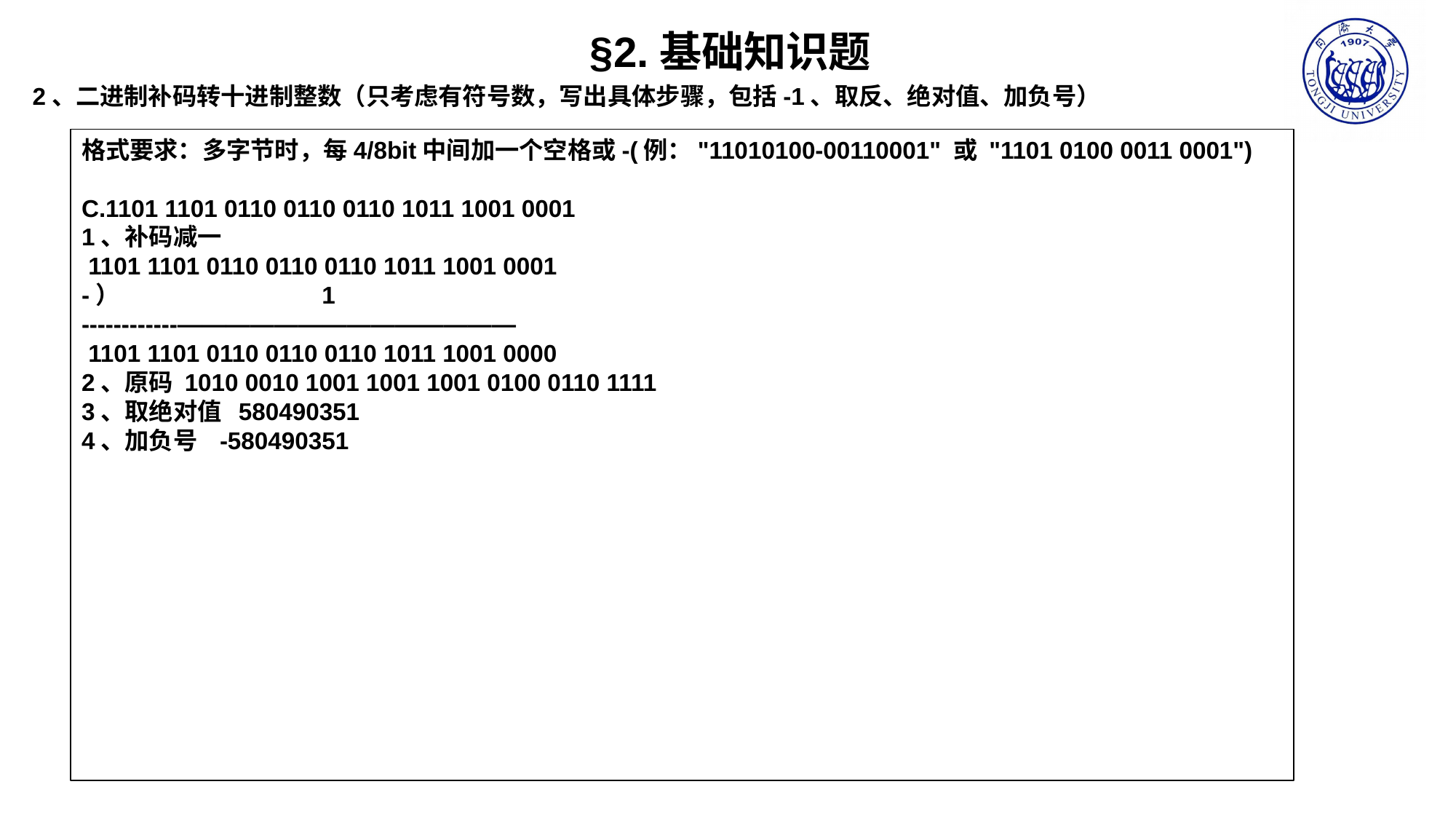

§2.基础知识题
2、二进制补码转十进制整数（只考虑有符号数，写出具体步骤，包括-1、取反、绝对值、加负号）
格式要求：多字节时，每4/8bit中间加一个空格或-(例："11010100-00110001" 或 "1101 0100 0011 0001")

C.1101 1101 0110 0110 0110 1011 1001 0001
1、补码减一
 1101 1101 0110 0110 0110 1011 1001 0001
-）                                    1
------------——————————————
 1101 1101 0110 0110 0110 1011 1001 0000
2、原码 1010 0010 1001 1001 1001 0100 0110 1111
3、取绝对值  580490351
4、加负号   -580490351